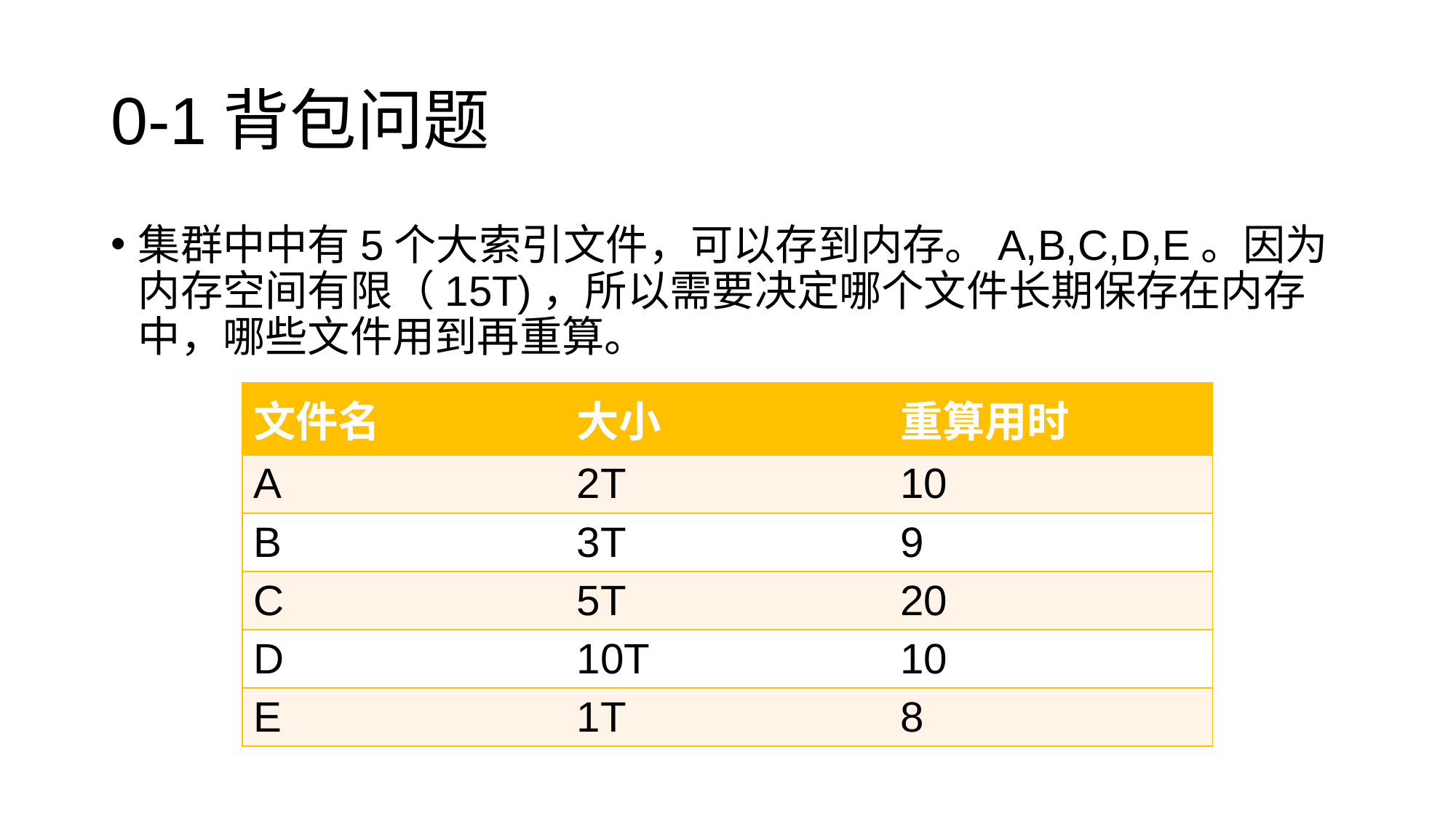

# 0-1背包问题
集群中中有5个大索引文件，可以存到内存。A,B,C,D,E。因为内存空间有限（15T)，所以需要决定哪个文件长期保存在内存中，哪些文件用到再重算。
| 文件名 | 大小 | 重算用时 |
| --- | --- | --- |
| A | 2T | 10 |
| B | 3T | 9 |
| C | 5T | 20 |
| D | 10T | 10 |
| E | 1T | 8 |